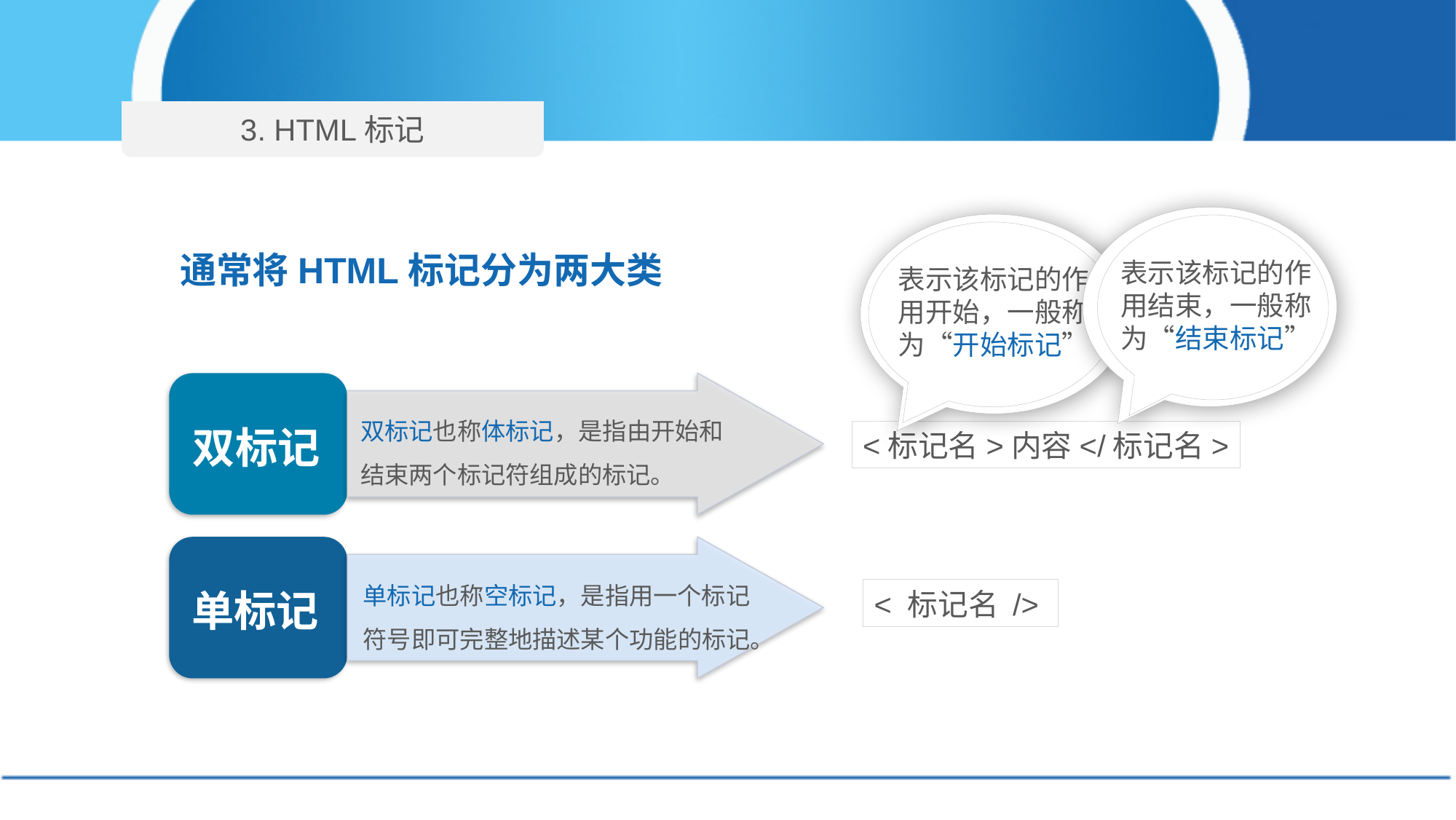

3. HTML标记

表示该标记的作用结束，一般称为“结束标记”

表示该标记的作用开始，一般称为“开始标记”
通常将HTML标记分为两大类

双标记也称体标记，是指由开始和结束两个标记符组成的标记。

双标记
<标记名>内容</标记名>

单标记也称空标记，是指用一个标记符号即可完整地描述某个功能的标记。

单标记
< 标记名 />